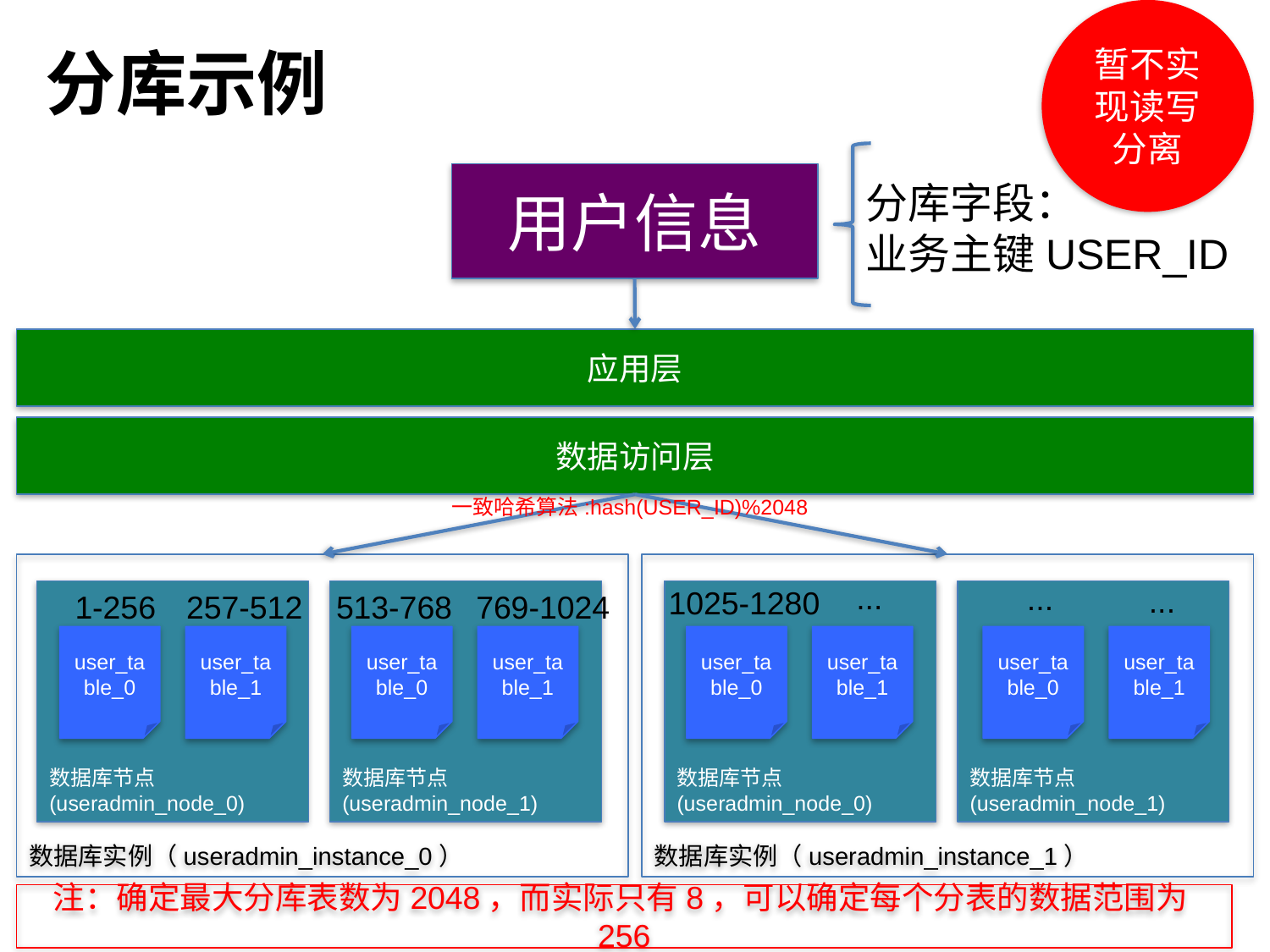

暂不实现读写分离
分库示例

用户信息
分库字段：
业务主键USER_ID
应用层
数据访问层
一致哈希算法:hash(USER_ID)%2048
数据库实例（useradmin_instance_0）
数据库实例（useradmin_instance_1）
 ...
 ...
 ...
1025-1280
数据库节点(useradmin_node_0)
数据库节点(useradmin_node_1)
数据库节点(useradmin_node_0)
数据库节点(useradmin_node_1)
1-256
257-512
513-768
769-1024
user_table_0
user_table_1
user_table_0
user_table_1
user_table_0
user_table_1
user_table_0
user_table_1
注：确定最大分库表数为2048，而实际只有8，可以确定每个分表的数据范围为256